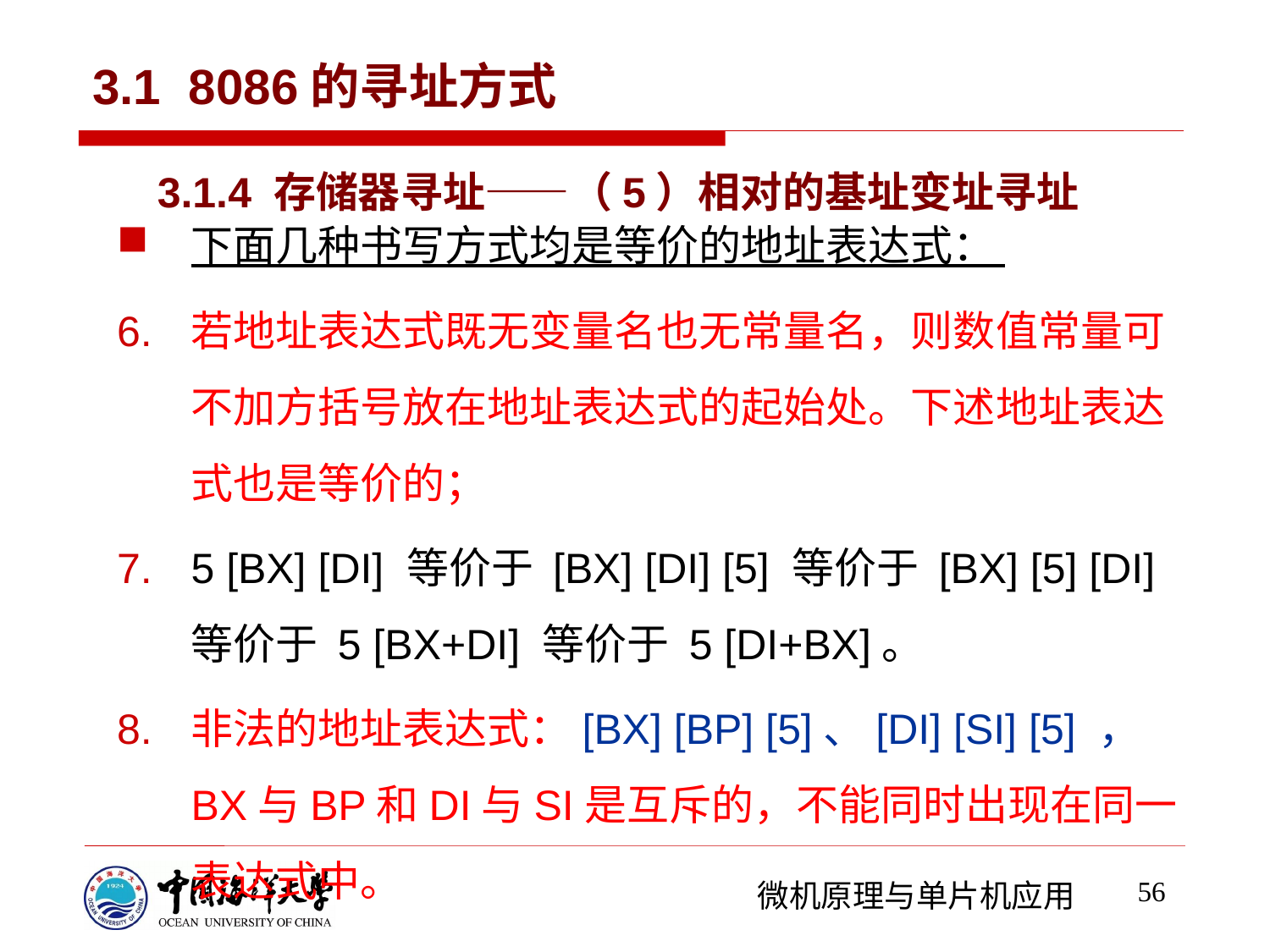

# 3.1  8086的寻址方式
3.1.4 存储器寻址——（5）相对的基址变址寻址
下面几种书写方式均是等价的地址表达式：
若地址表达式既无变量名也无常量名，则数值常量可不加方括号放在地址表达式的起始处。下述地址表达式也是等价的；
5 [BX] [DI] 等价于 [BX] [DI] [5] 等价于 [BX] [5] [DI] 等价于 5 [BX+DI] 等价于 5 [DI+BX]。
非法的地址表达式：[BX] [BP] [5]、[DI] [SI] [5] ，BX与BP和DI与SI是互斥的，不能同时出现在同一表达式中。

56